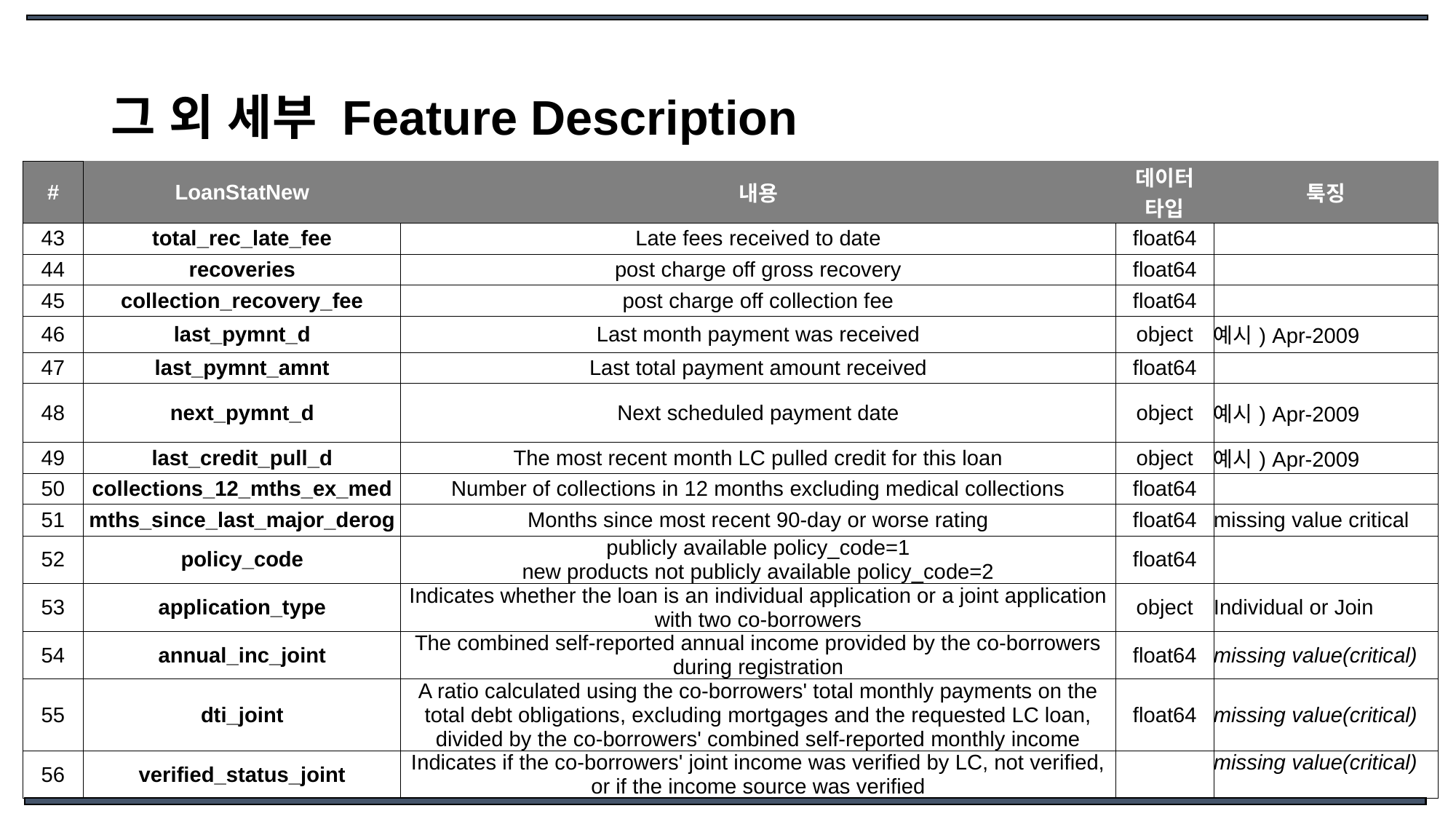

# 그 외 세부 Feature Description
| # | LoanStatNew | 내용 | 데이터 타입 | 툭징 |
| --- | --- | --- | --- | --- |
| 43 | total\_rec\_late\_fee | Late fees received to date | float64 |  |
| 44 | recoveries | post charge off gross recovery | float64 |  |
| 45 | collection\_recovery\_fee | post charge off collection fee | float64 |  |
| 46 | last\_pymnt\_d | Last month payment was received | object | 예시) Apr-2009 |
| 47 | last\_pymnt\_amnt | Last total payment amount received | float64 |  |
| 48 | next\_pymnt\_d | Next scheduled payment date | object | 예시) Apr-2009 |
| 49 | last\_credit\_pull\_d | The most recent month LC pulled credit for this loan | object | 예시) Apr-2009 |
| 50 | collections\_12\_mths\_ex\_med | Number of collections in 12 months excluding medical collections | float64 |  |
| 51 | mths\_since\_last\_major\_derog | Months since most recent 90-day or worse rating | float64 | missing value critical |
| 52 | policy\_code | publicly available policy\_code=1 new products not publicly available policy\_code=2 | float64 |  |
| 53 | application\_type | Indicates whether the loan is an individual application or a joint application with two co-borrowers | object | Individual or Join |
| 54 | annual\_inc\_joint | The combined self-reported annual income provided by the co-borrowers during registration | float64 | missing value(critical) |
| 55 | dti\_joint | A ratio calculated using the co-borrowers' total monthly payments on the total debt obligations, excluding mortgages and the requested LC loan, divided by the co-borrowers' combined self-reported monthly income | float64 | missing value(critical) |
| 56 | verified\_status\_joint | Indicates if the co-borrowers' joint income was verified by LC, not verified, or if the income source was verified |  | missing value(critical) |